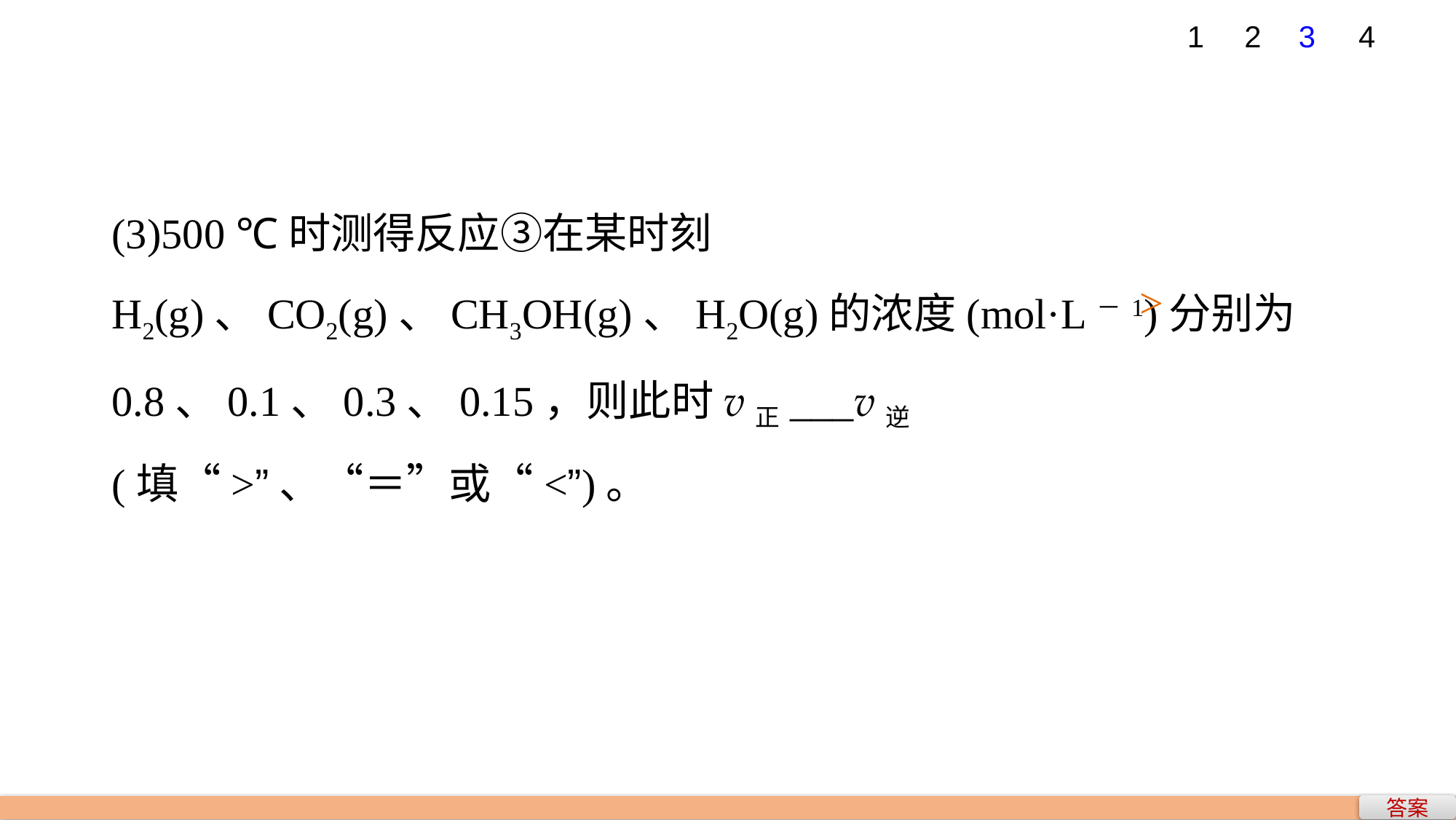

1
2
3
4
(3)500 ℃时测得反应③在某时刻H2(g)、CO2(g)、CH3OH(g)、H2O(g)的浓度(mol·L－1)分别为0.8、0.1、0.3、0.15，则此时v正___v逆(填“>”、“＝”或“<”)。
>
答案